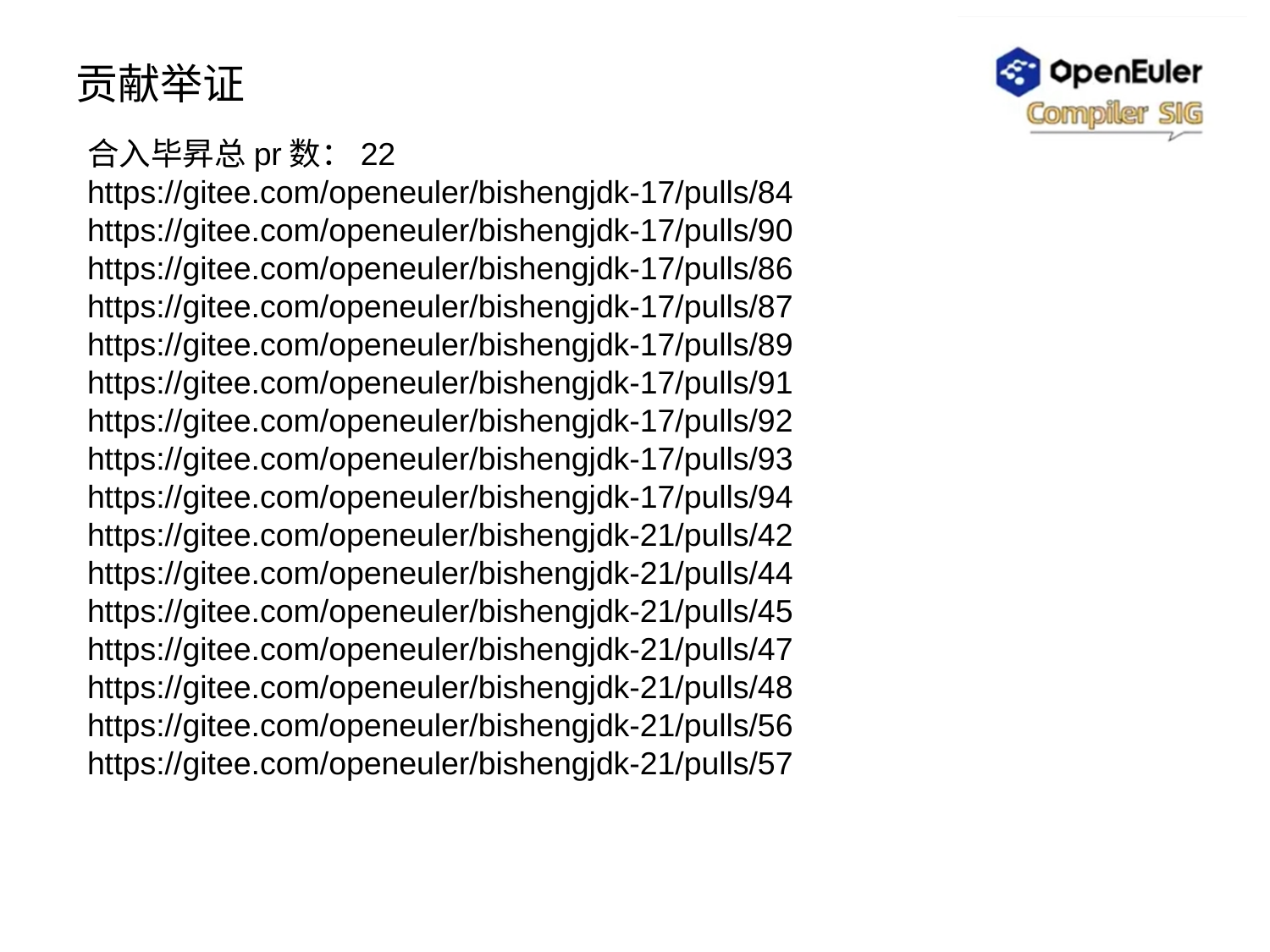

# 贡献举证
合入毕昇总pr数：22
https://gitee.com/openeuler/bishengjdk-17/pulls/84
https://gitee.com/openeuler/bishengjdk-17/pulls/90
https://gitee.com/openeuler/bishengjdk-17/pulls/86
https://gitee.com/openeuler/bishengjdk-17/pulls/87
https://gitee.com/openeuler/bishengjdk-17/pulls/89
https://gitee.com/openeuler/bishengjdk-17/pulls/91
https://gitee.com/openeuler/bishengjdk-17/pulls/92
https://gitee.com/openeuler/bishengjdk-17/pulls/93
https://gitee.com/openeuler/bishengjdk-17/pulls/94
https://gitee.com/openeuler/bishengjdk-21/pulls/42
https://gitee.com/openeuler/bishengjdk-21/pulls/44
https://gitee.com/openeuler/bishengjdk-21/pulls/45
https://gitee.com/openeuler/bishengjdk-21/pulls/47
https://gitee.com/openeuler/bishengjdk-21/pulls/48
https://gitee.com/openeuler/bishengjdk-21/pulls/56
https://gitee.com/openeuler/bishengjdk-21/pulls/57